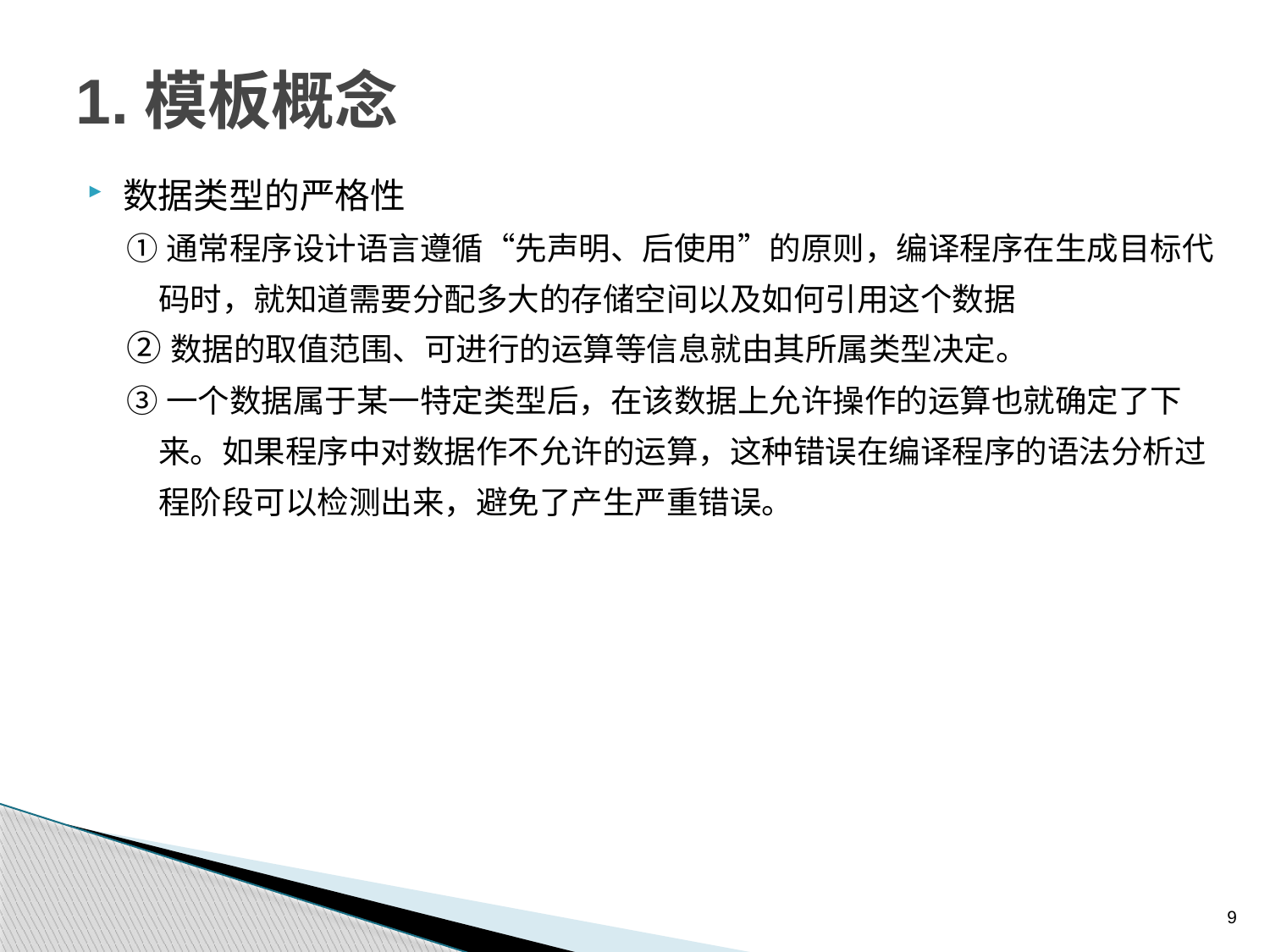

# 1.模板概念
数据类型的严格性
①通常程序设计语言遵循“先声明、后使用”的原则，编译程序在生成目标代码时，就知道需要分配多大的存储空间以及如何引用这个数据
②数据的取值范围、可进行的运算等信息就由其所属类型决定。
③一个数据属于某一特定类型后，在该数据上允许操作的运算也就确定了下来。如果程序中对数据作不允许的运算，这种错误在编译程序的语法分析过程阶段可以检测出来，避免了产生严重错误。
9